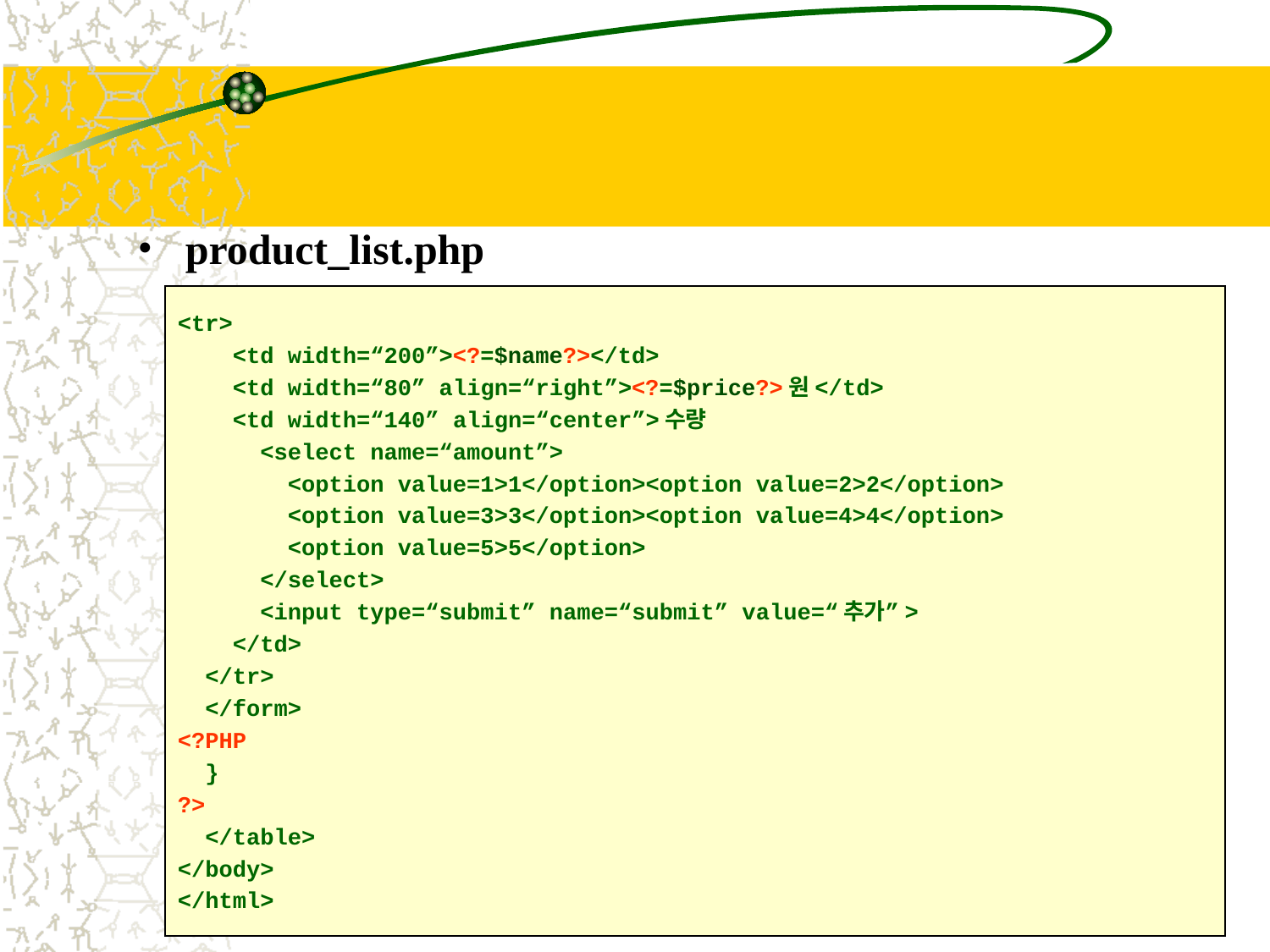

#
product_list.php
<tr>
    <td width=“200”><?=$name?></td>
    <td width=“80” align=“right”><?=$price?>원</td>
    <td width=“140” align=“center”>수량
      <select name=“amount”>
        <option value=1>1</option><option value=2>2</option>
        <option value=3>3</option><option value=4>4</option>
        <option value=5>5</option>
      </select>
      <input type=“submit” name=“submit” value=“추가”>
    </td>
  </tr>
  </form>
<?PHP
  }
?>
  </table>
</body>
</html>